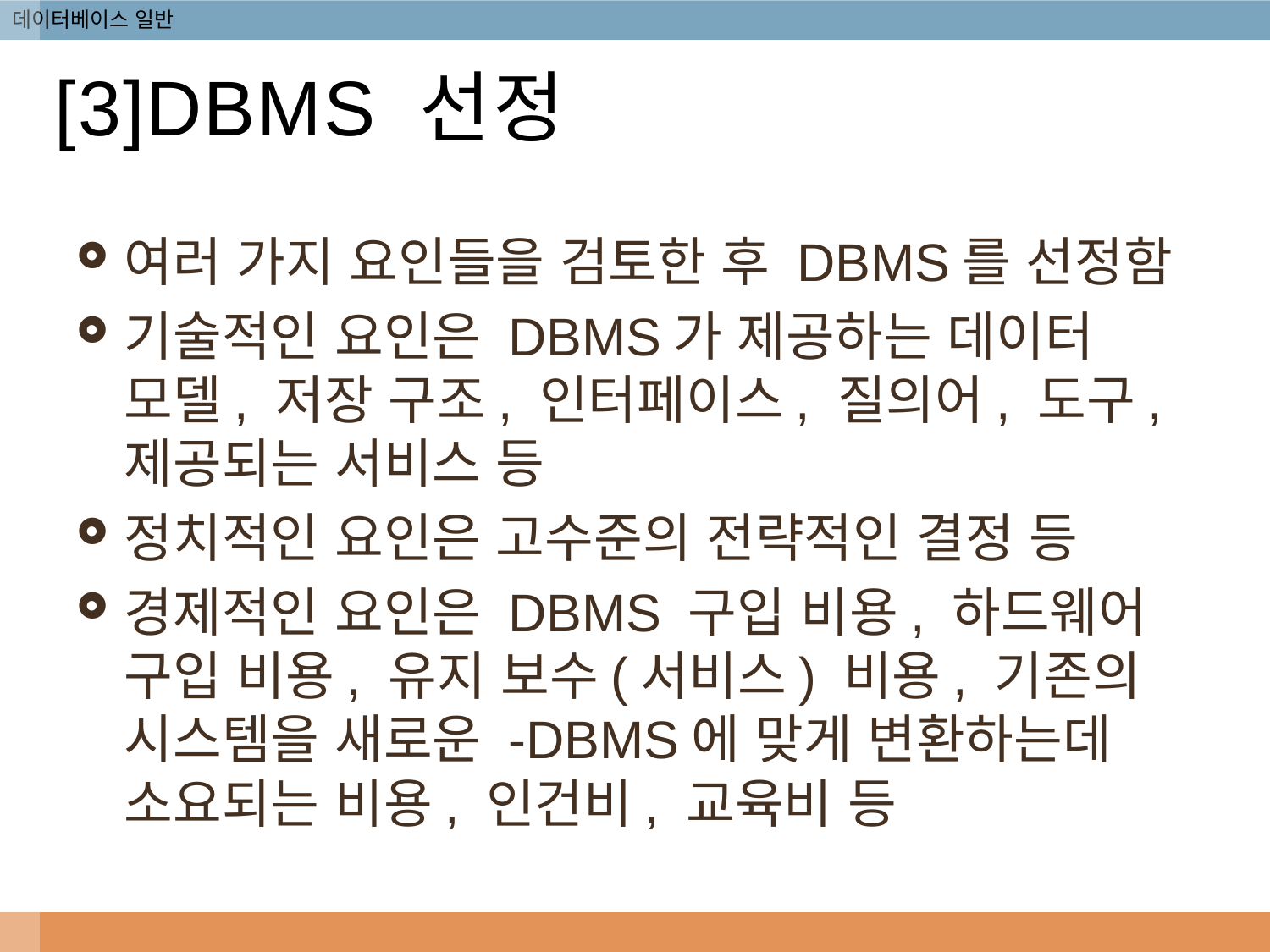

# [3]DBMS 선정
여러 가지 요인들을 검토한 후 DBMS를 선정함
기술적인 요인은 DBMS가 제공하는 데이터 모델, 저장 구조, 인터페이스, 질의어, 도구, 제공되는 서비스 등
정치적인 요인은 고수준의 전략적인 결정 등
경제적인 요인은 DBMS 구입 비용, 하드웨어 구입 비용, 유지 보수(서비스) 비용, 기존의 시스템을 새로운 -DBMS에 맞게 변환하는데 소요되는 비용, 인건비, 교육비 등